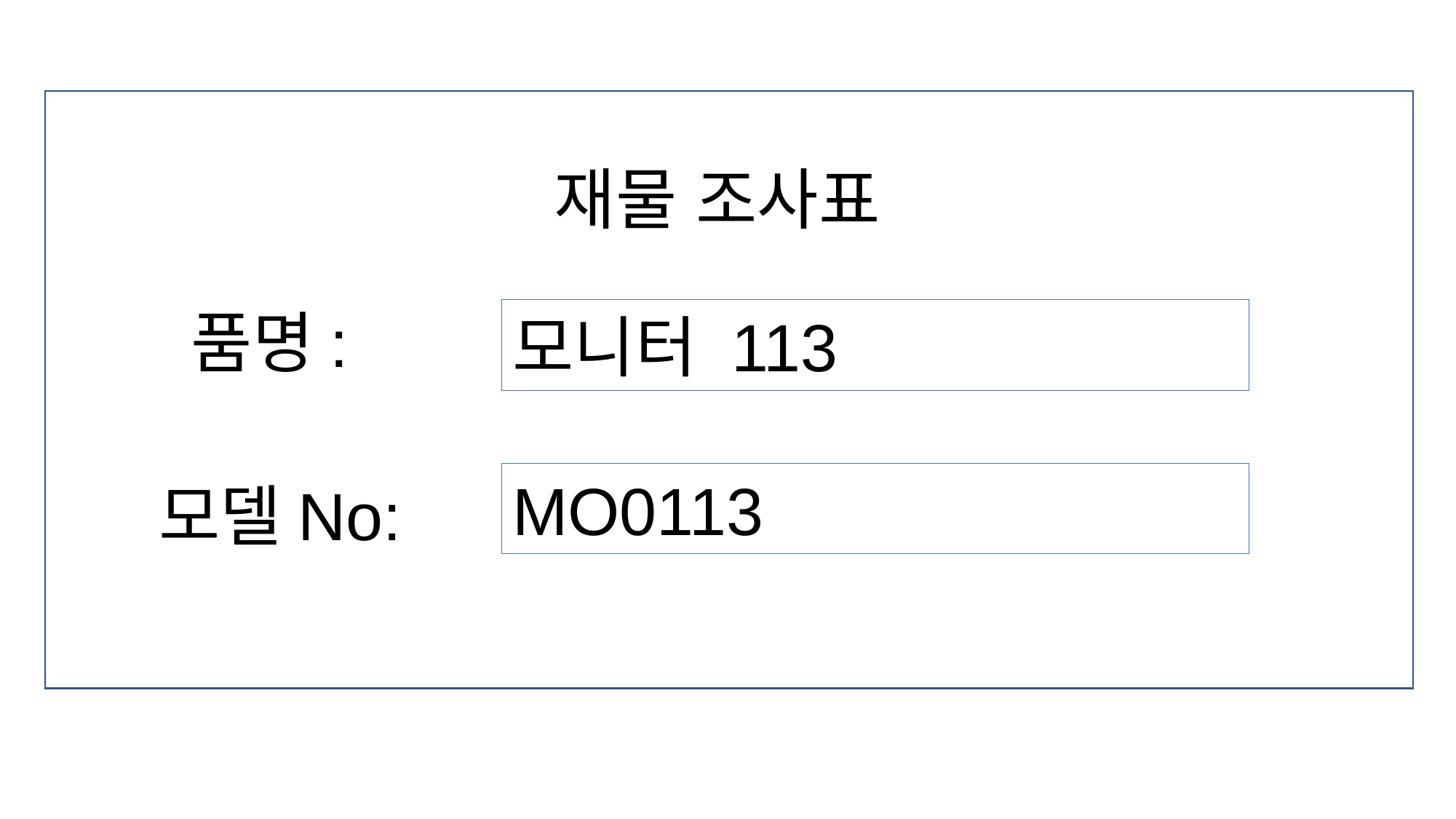

재물 조사표
품명:
모니터 113
MO0113
모델No: